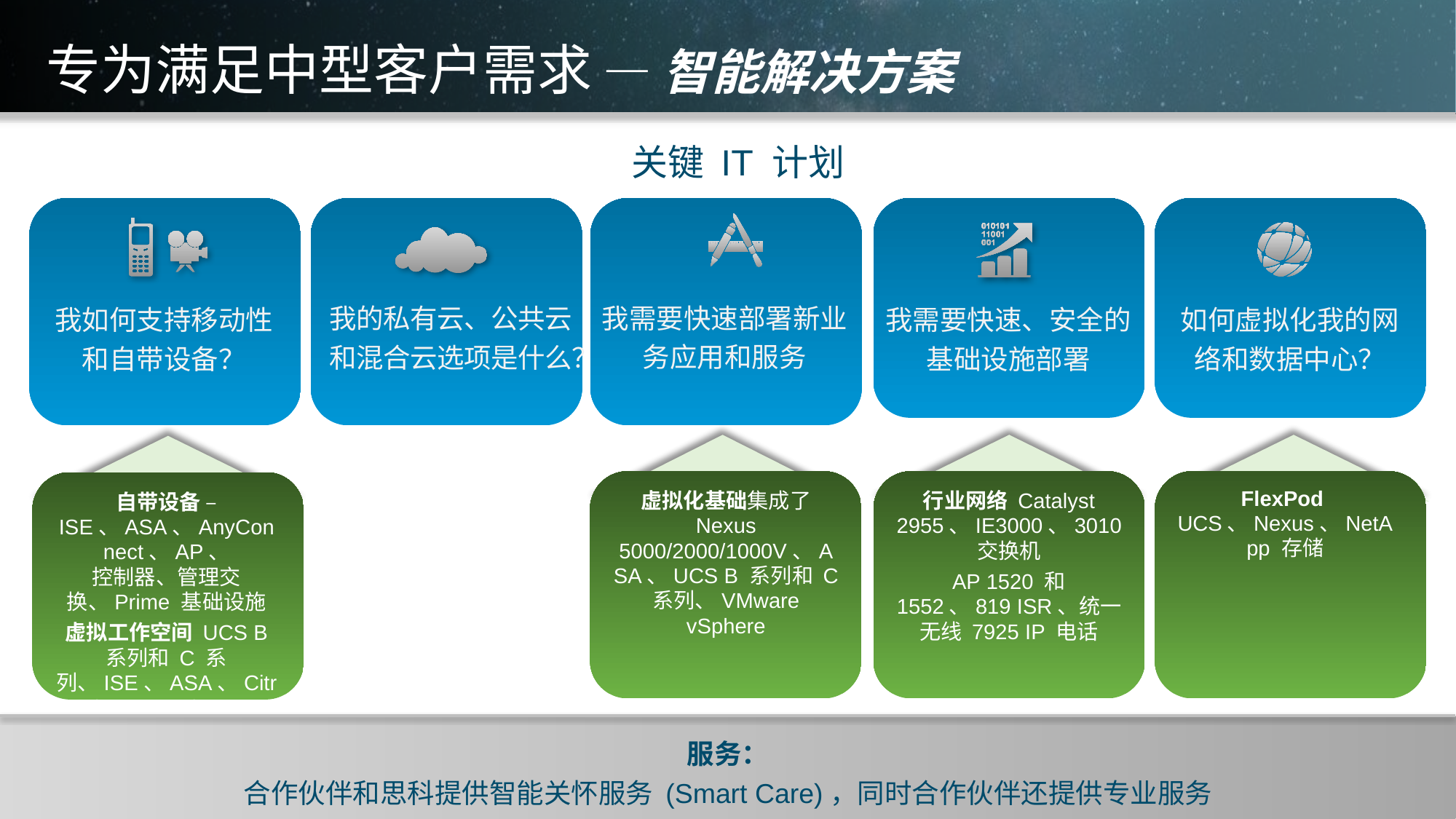

# 专为满足中型客户需求 — 智能解决方案
关键 IT 计划

我需要快速部署新业务应用和服务
我需要快速、安全的基础设施部署
如何虚拟化我的网络和数据中心？
我的私有云、公共云和混合云选项是什么？
我如何支持移动性
和自带设备？

FlexPod
UCS、Nexus、NetApp 存储

自带设备 – ISE、ASA、AnyConnect、AP、
控制器、管理交换、Prime 基础设施
虚拟工作空间 UCS B 系列和 C 系列、ISE、ASA、Citrix XenDesktop

虚拟化基础集成了 Nexus 5000/2000/1000V、ASA、UCS B 系列和 C 系列、VMware vSphere
行业网络 Catalyst 2955、IE3000、3010 交换机
AP 1520 和 1552、819 ISR、统一无线 7925 IP 电话

服务：
合作伙伴和思科提供智能关怀服务 (Smart Care)，同时合作伙伴还提供专业服务